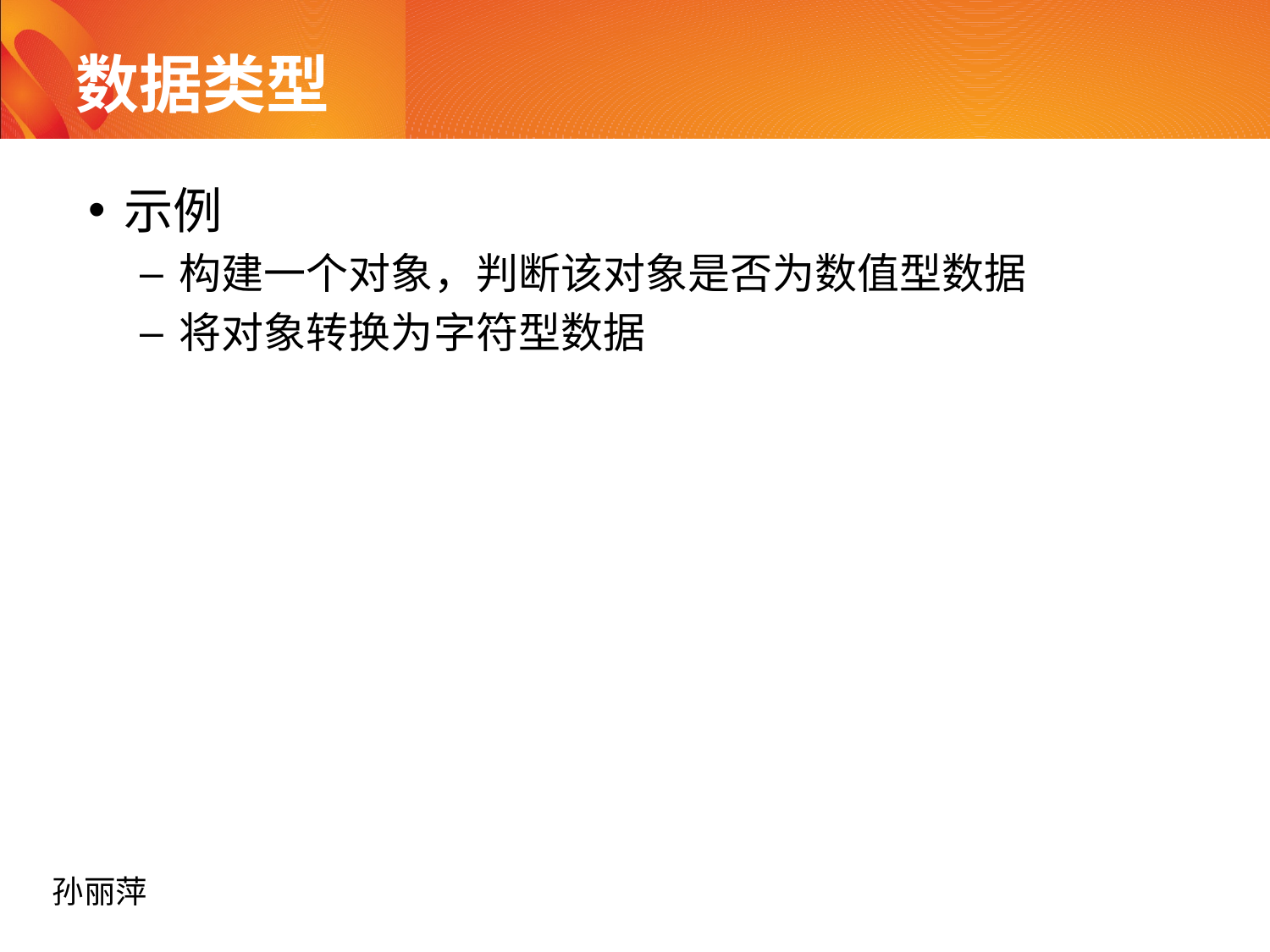

# 数据类型
示例
构建一个对象，判断该对象是否为数值型数据
将对象转换为字符型数据
9